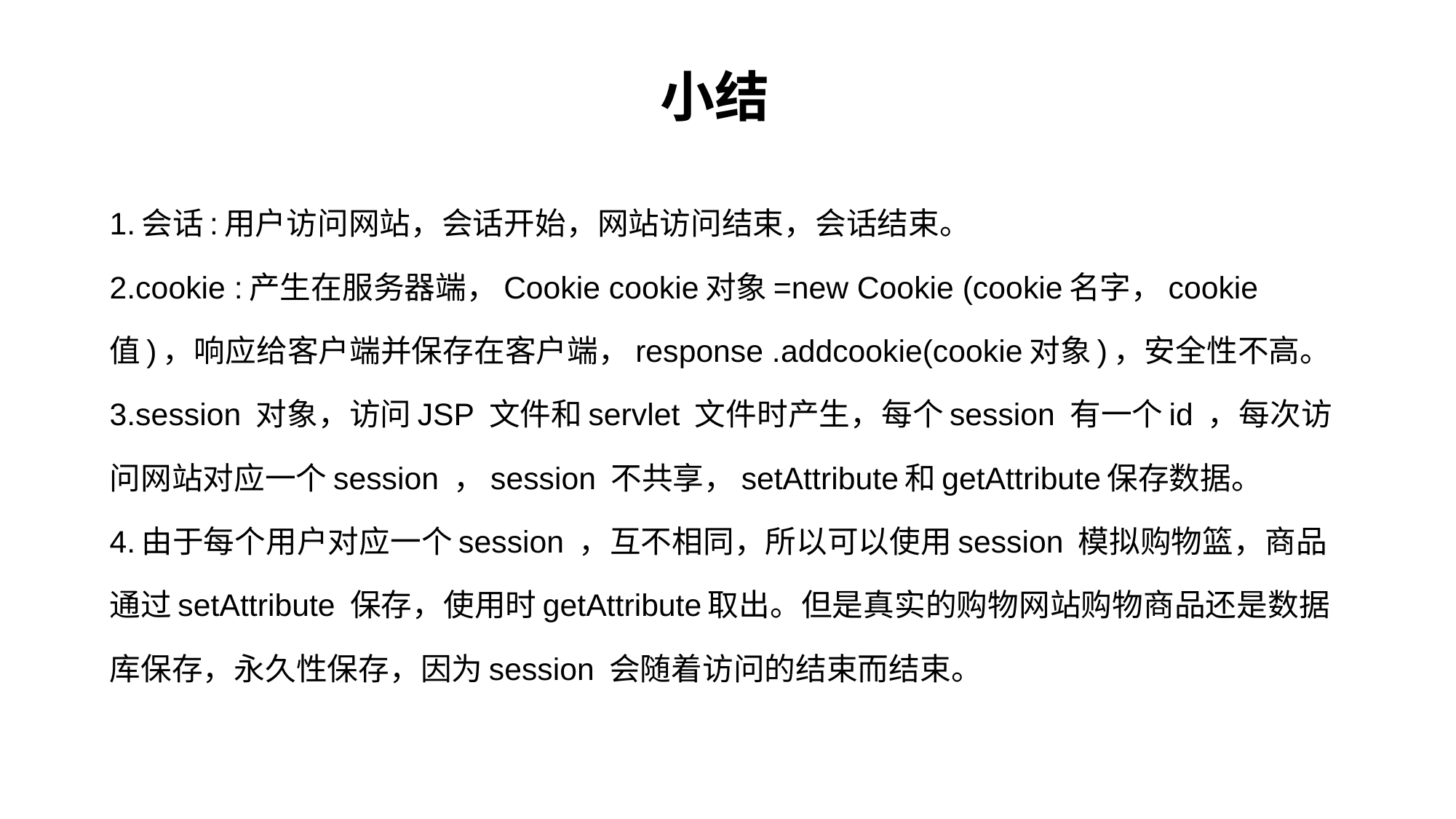

小结
1.会话:用户访问网站，会话开始，网站访问结束，会话结束。
2.cookie :产生在服务器端，Cookie cookie对象=new Cookie (cookie名字，cookie值)，响应给客户端并保存在客户端，response .addcookie(cookie对象)，安全性不高。
3.session 对象，访问JSP 文件和servlet 文件时产生，每个session 有一个id ，每次访问网站对应一个session ，session 不共享，setAttribute和getAttribute保存数据。
4.由于每个用户对应一个session ，互不相同，所以可以使用session 模拟购物篮，商品通过setAttribute 保存，使用时getAttribute取出。但是真实的购物网站购物商品还是数据库保存，永久性保存，因为session 会随着访问的结束而结束。